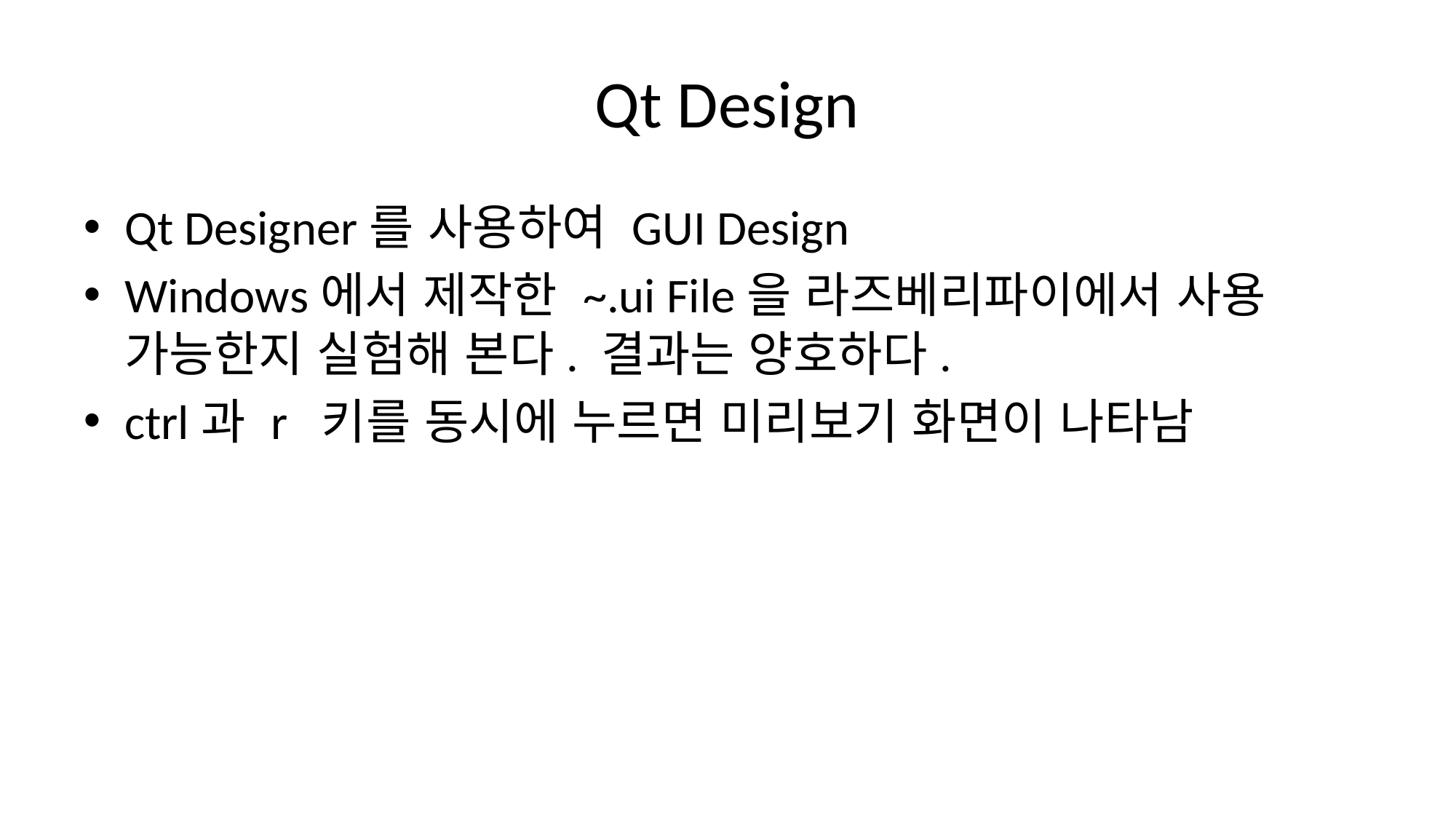

# Qt Design
Qt Designer를 사용하여 GUI Design
Windows에서 제작한 ~.ui File을 라즈베리파이에서 사용 가능한지 실험해 본다. 결과는 양호하다.
ctrl과 r  키를 동시에 누르면 미리보기 화면이 나타남